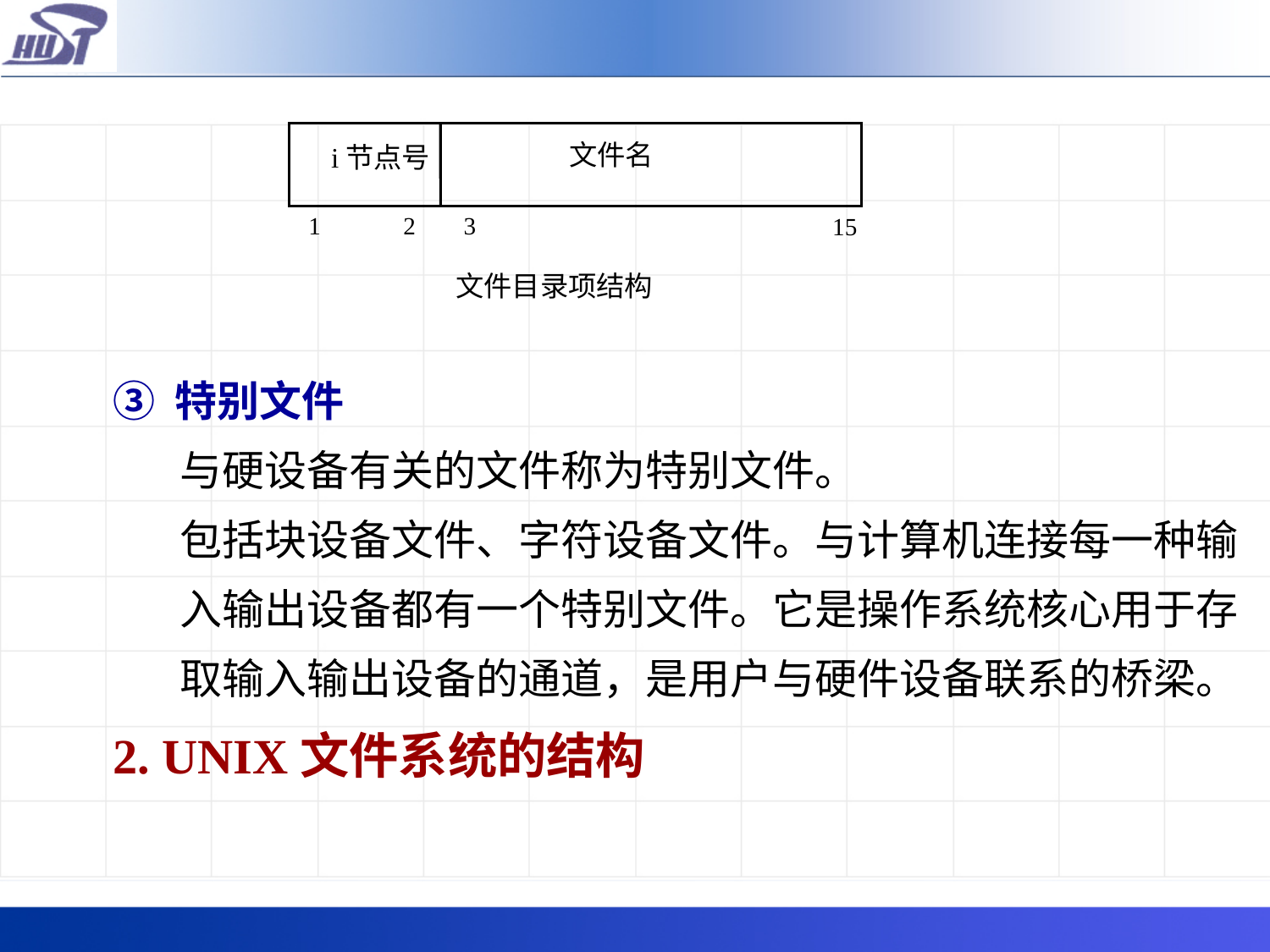

文件名
i节点号

1
2
3
15
文件目录项结构
③ 特别文件
      与硬设备有关的文件称为特别文件。
      包括块设备文件、字符设备文件。与计算机连接每一种输
      入输出设备都有一个特别文件。它是操作系统核心用于存
      取输入输出设备的通道，是用户与硬件设备联系的桥梁。
2. UNIX文件系统的结构